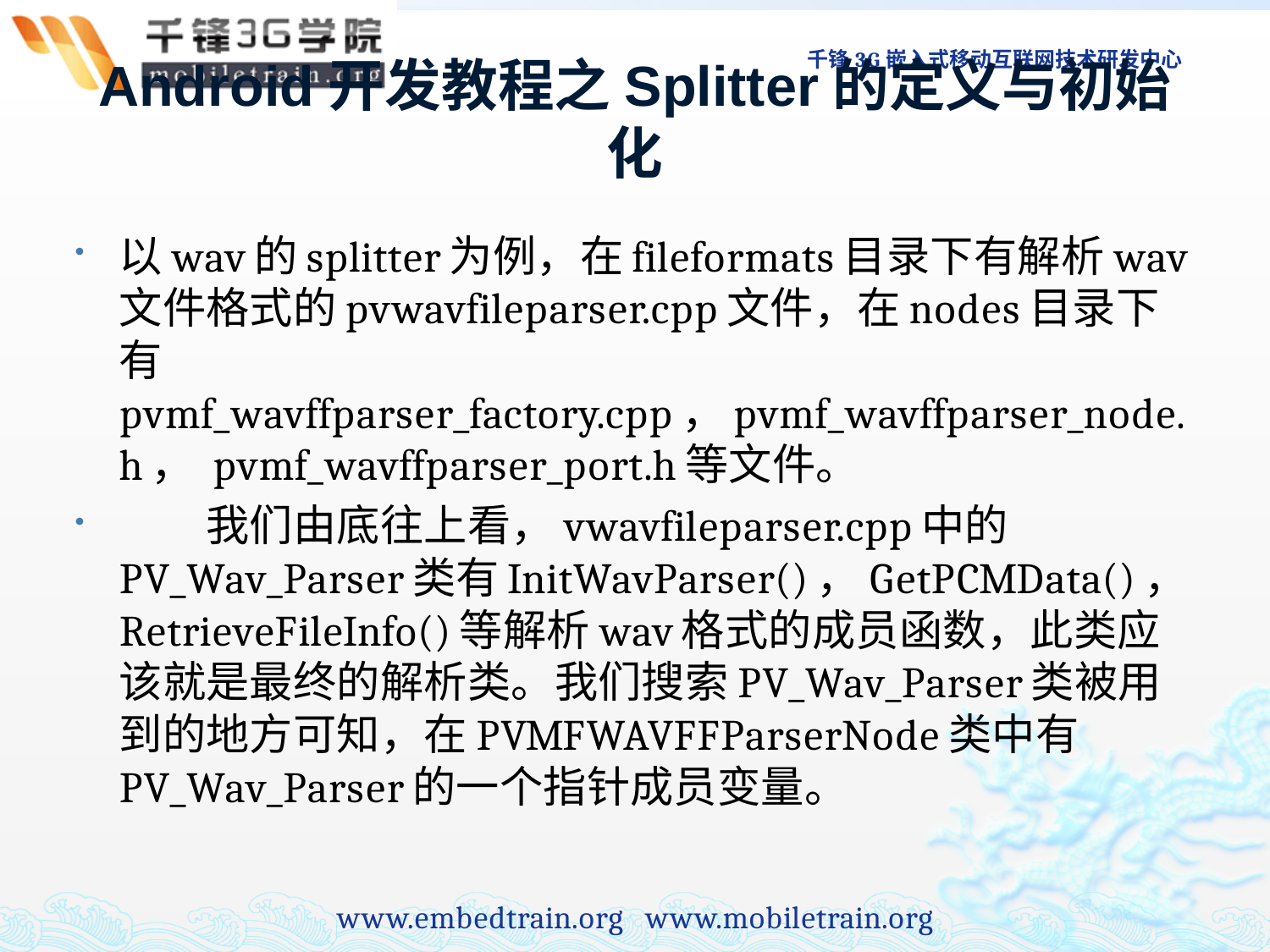

# Android开发教程之Splitter的定义与初始化
以wav的splitter为例，在fileformats目录下有解析wav文件格式的pvwavfileparser.cpp文件，在nodes目录下有pvmf_wavffparser_factory.cpp，pvmf_wavffparser_node.h， pvmf_wavffparser_port.h等文件。
　　我们由底往上看，vwavfileparser.cpp中的PV_Wav_Parser类有InitWavParser()，GetPCMData()，RetrieveFileInfo()等解析wav格式的成员函数，此类应该就是最终的解析类。我们搜索PV_Wav_Parser类被用到的地方可知，在PVMFWAVFFParserNode类中有PV_Wav_Parser的一个指针成员变量。